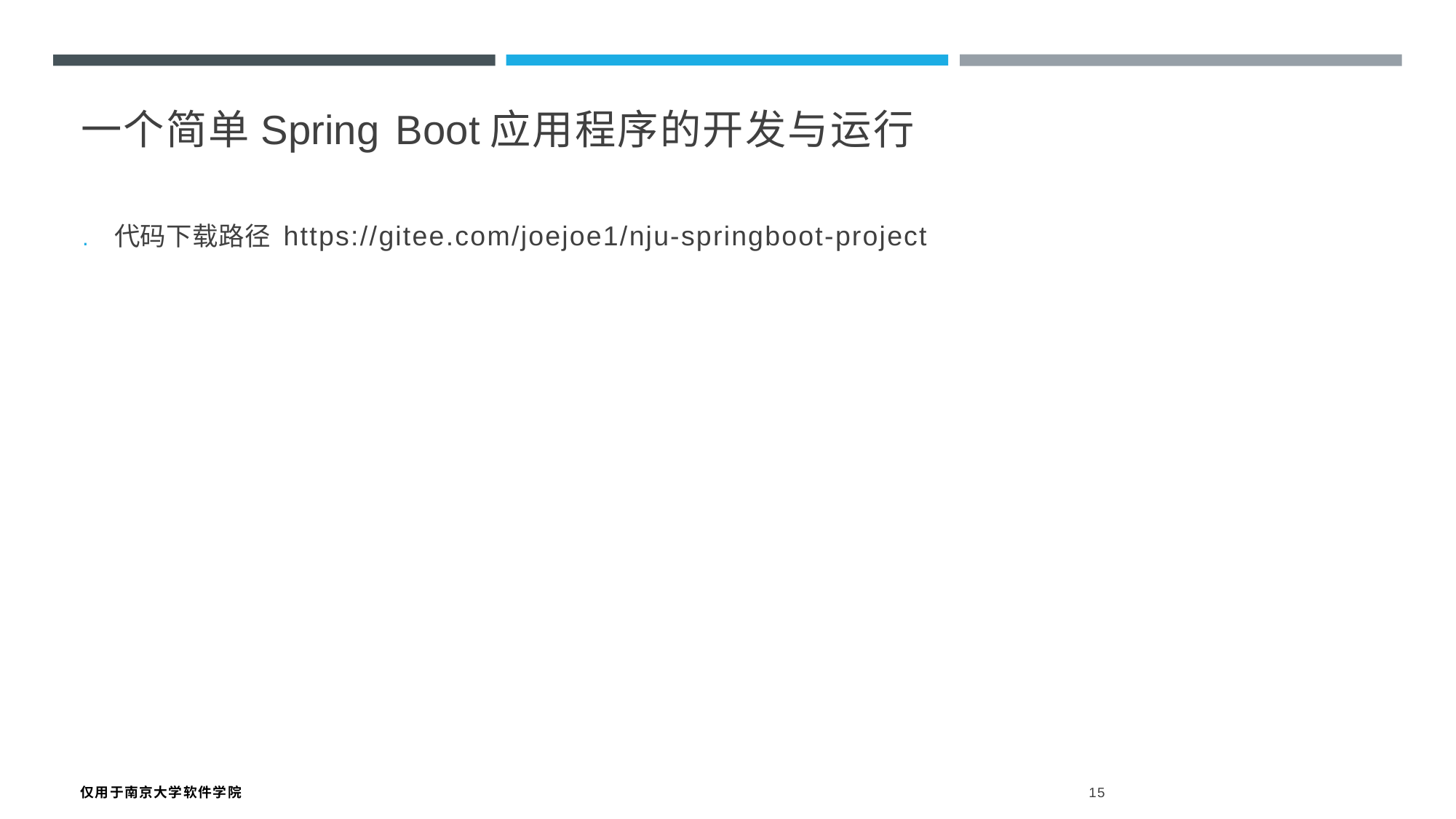

一个简单Spring Boot应用程序的开发与运行

.   代码下载路径 https://gitee.com/joejoe1/nju-springboot-project

仅用于南京大学软件学院                                                                                                                                                                                                                                                                                15